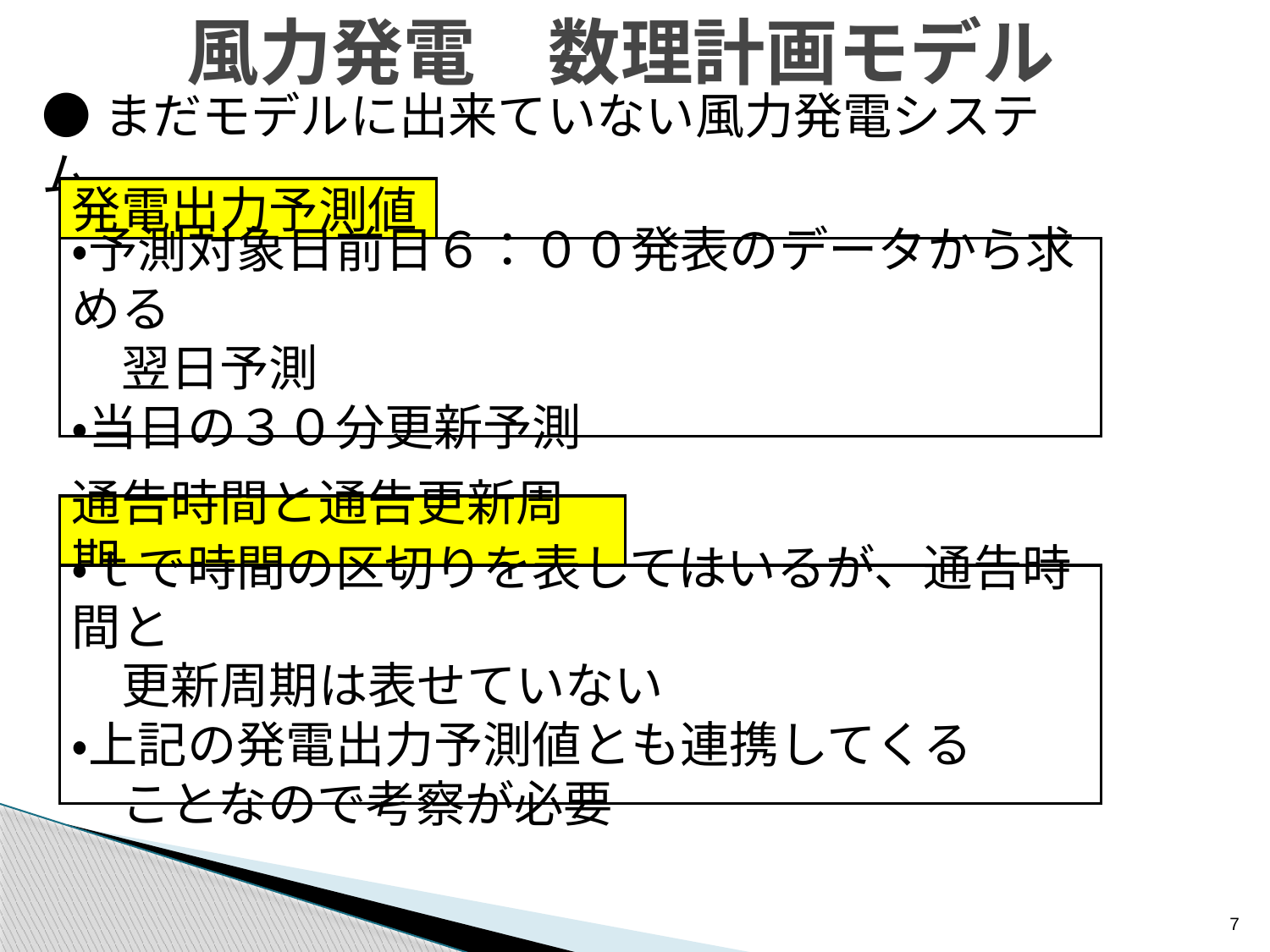

# 風力発電　数理計画モデル
●まだモデルに出来ていない風力発電システム
発電出力予測値
・予測対象日前日６：００発表のデータから求める
　翌日予測
・当日の３０分更新予測
通告時間と通告更新周期
・ｔで時間の区切りを表してはいるが、通告時間と
　更新周期は表せていない
・上記の発電出力予測値とも連携してくる
　ことなので考察が必要
7